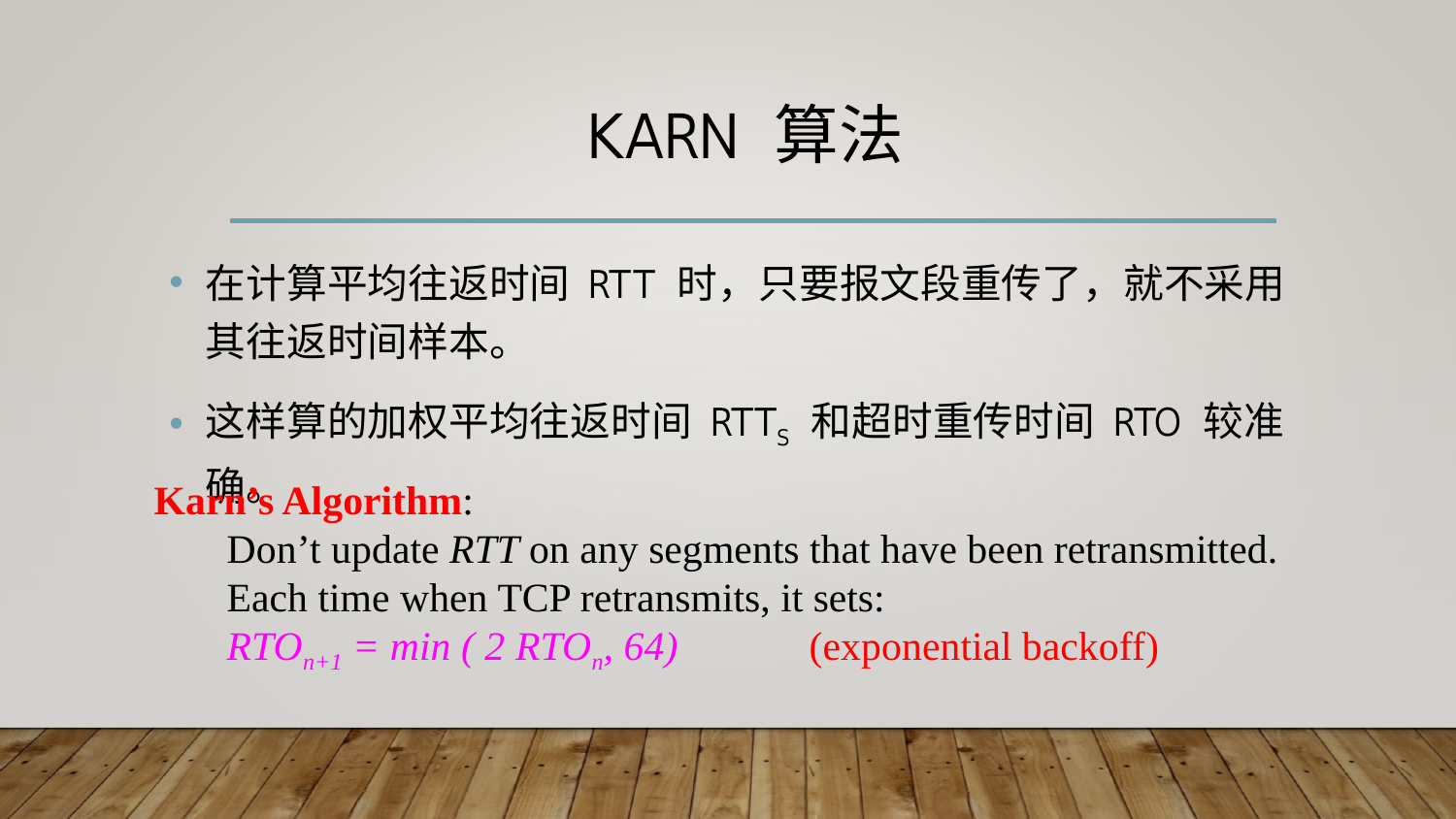

# Karn 算法
在计算平均往返时间 RTT 时，只要报文段重传了，就不采用其往返时间样本。
这样算的加权平均往返时间 RTTS 和超时重传时间 RTO 较准确。
Karn’s Algorithm:
Don’t update RTT on any segments that have been retransmitted.
Each time when TCP retransmits, it sets:
RTOn+1 = min ( 2 RTOn, 64) 	(exponential backoff)